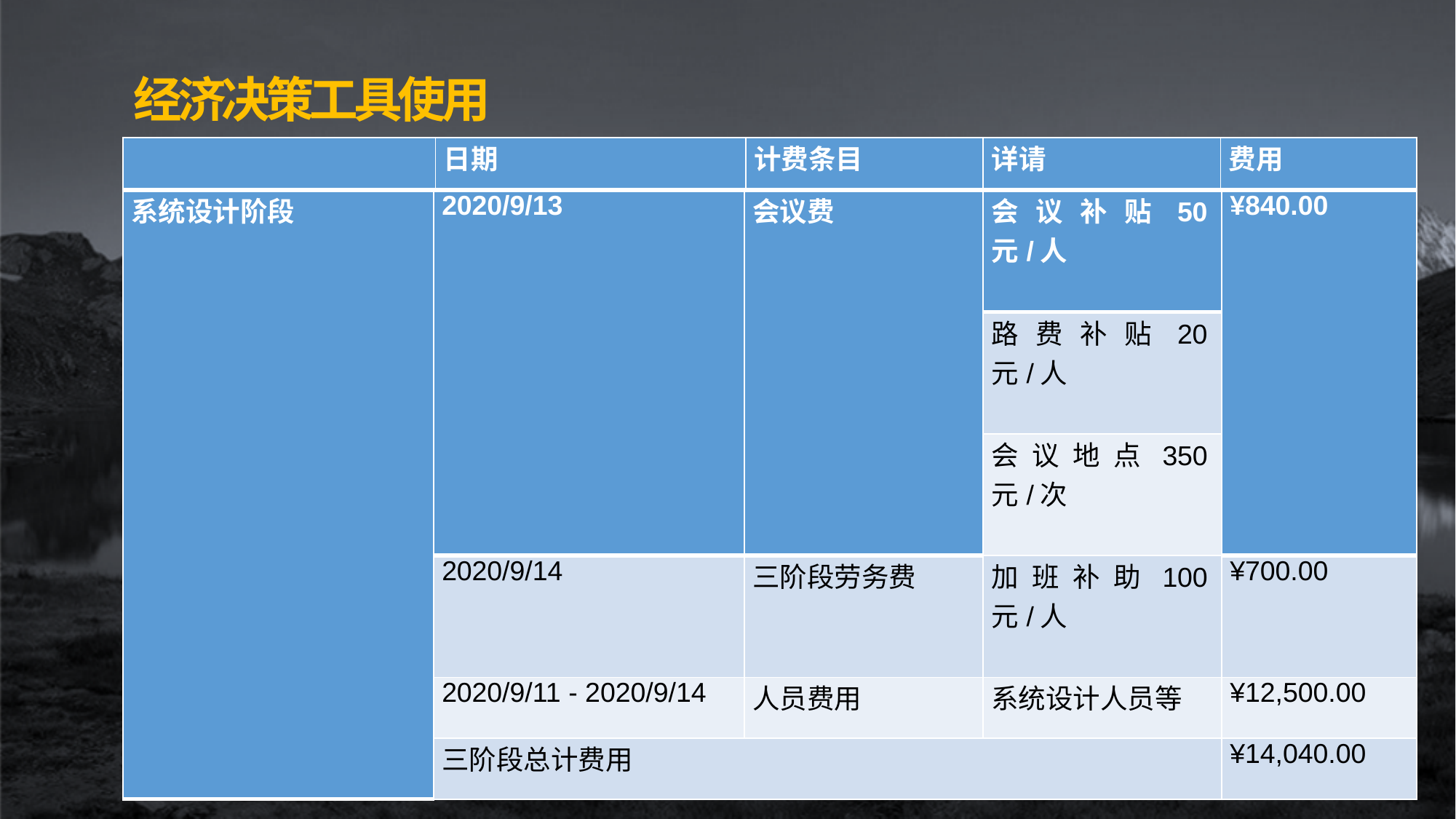

经济决策工具使用
|  | 日期 | 计费条目 | 详请 | 费用 |
| --- | --- | --- | --- | --- |
| 系统设计阶段 | 2020/9/13 | 会议费 | 会议补贴50元/人 | ¥840.00 |
| --- | --- | --- | --- | --- |
|  |  |  | 路费补贴20元/人 |  |
|  |  |  | 会议地点350元/次 |  |
|  | 2020/9/14 | 三阶段劳务费 | 加班补助100元/人 | ¥700.00 |
|  | 2020/9/11 - 2020/9/14 | 人员费用 | 系统设计人员等 | ¥12,500.00 |
|  | 三阶段总计费用 |  |  | ¥14,040.00 |